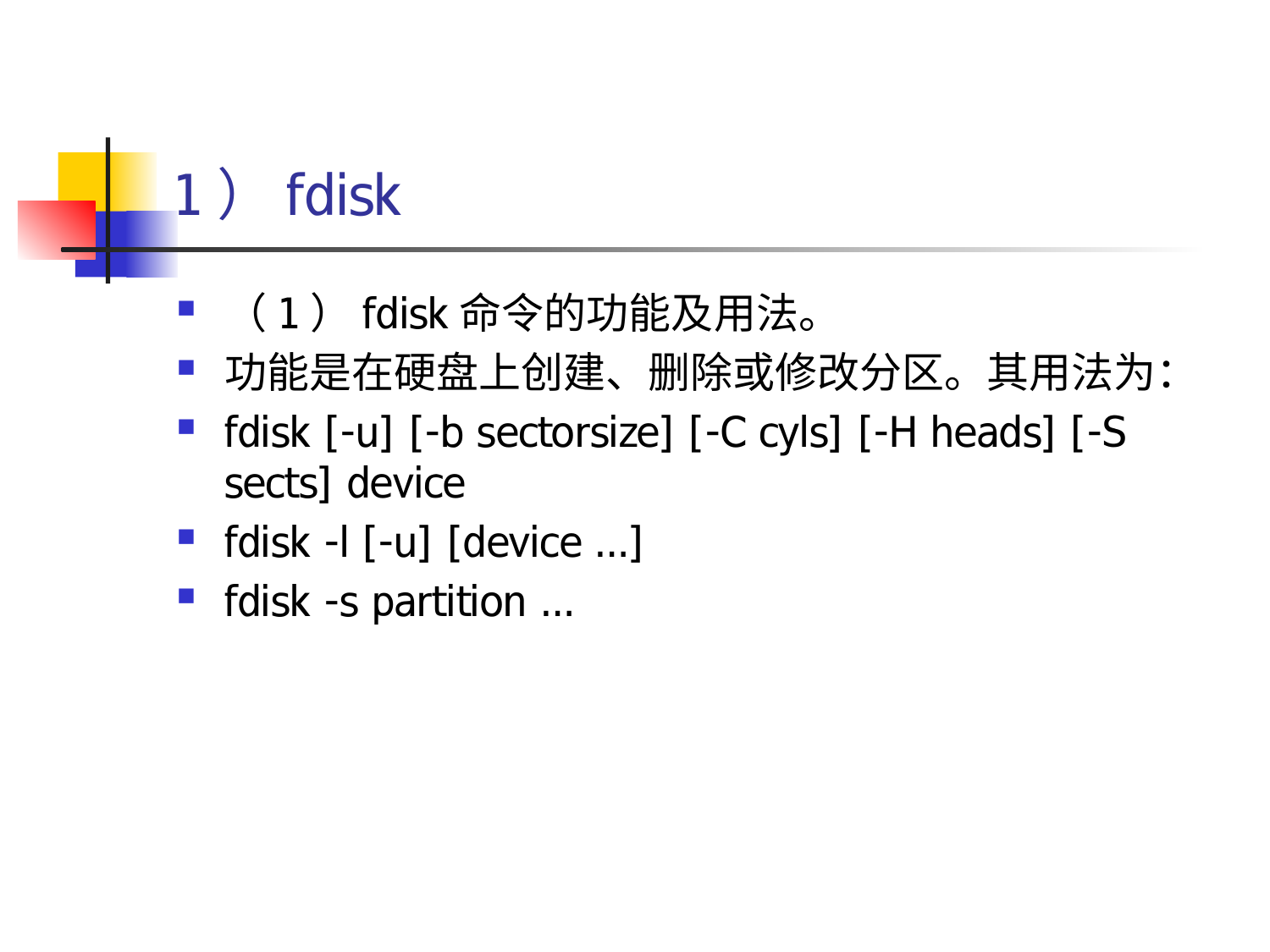

# 1）fdisk
（1）fdisk命令的功能及用法。
功能是在硬盘上创建、删除或修改分区。其用法为：
fdisk [-u] [-b sectorsize] [-C cyls] [-H heads] [-S sects] device
fdisk -l [-u] [device …]
fdisk -s partition …